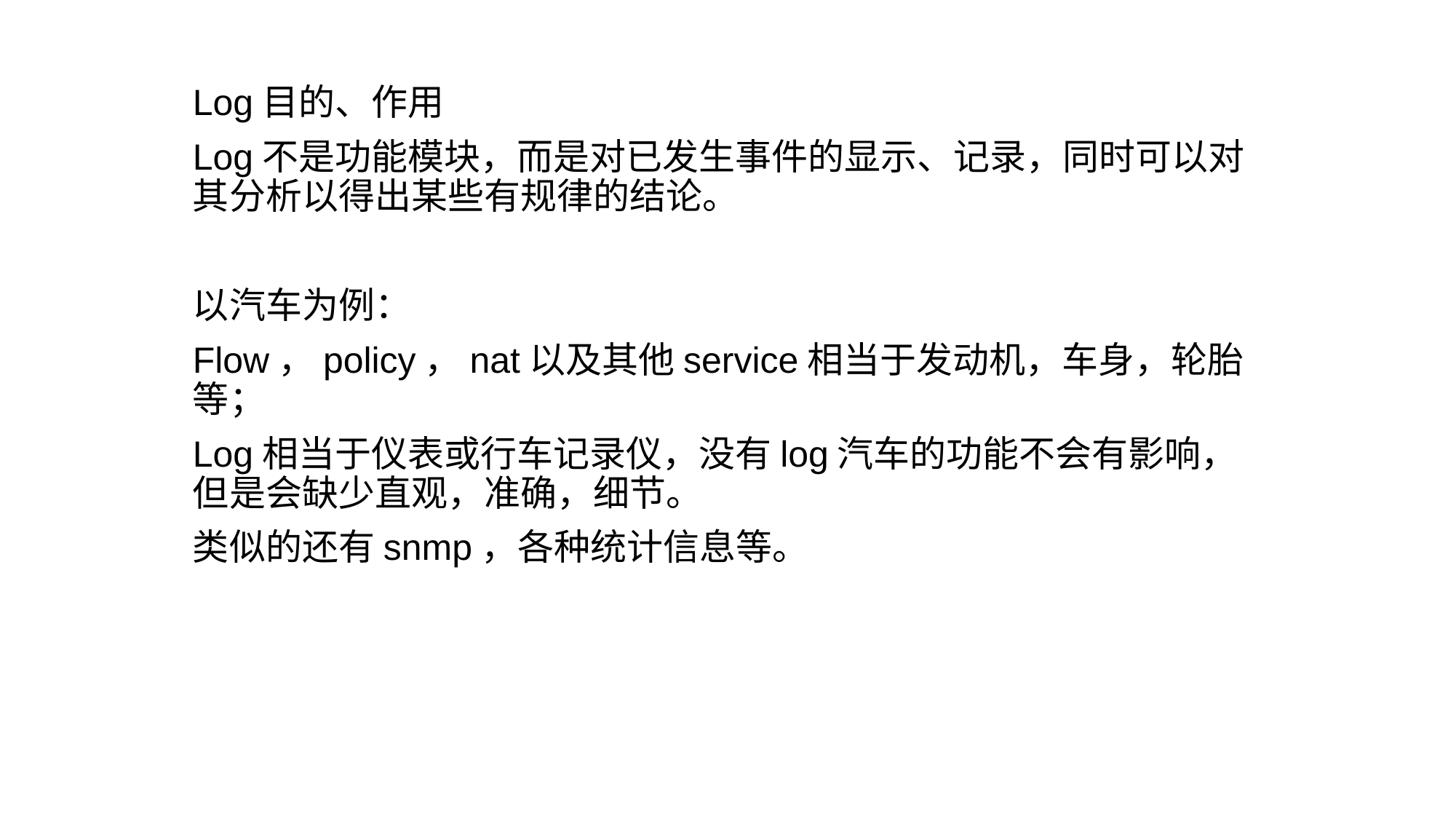

Log目的、作用
Log不是功能模块，而是对已发生事件的显示、记录，同时可以对其分析以得出某些有规律的结论。

以汽车为例：
Flow，policy，nat以及其他service相当于发动机，车身，轮胎等；
Log相当于仪表或行车记录仪，没有log汽车的功能不会有影响，但是会缺少直观，准确，细节。
类似的还有snmp，各种统计信息等。